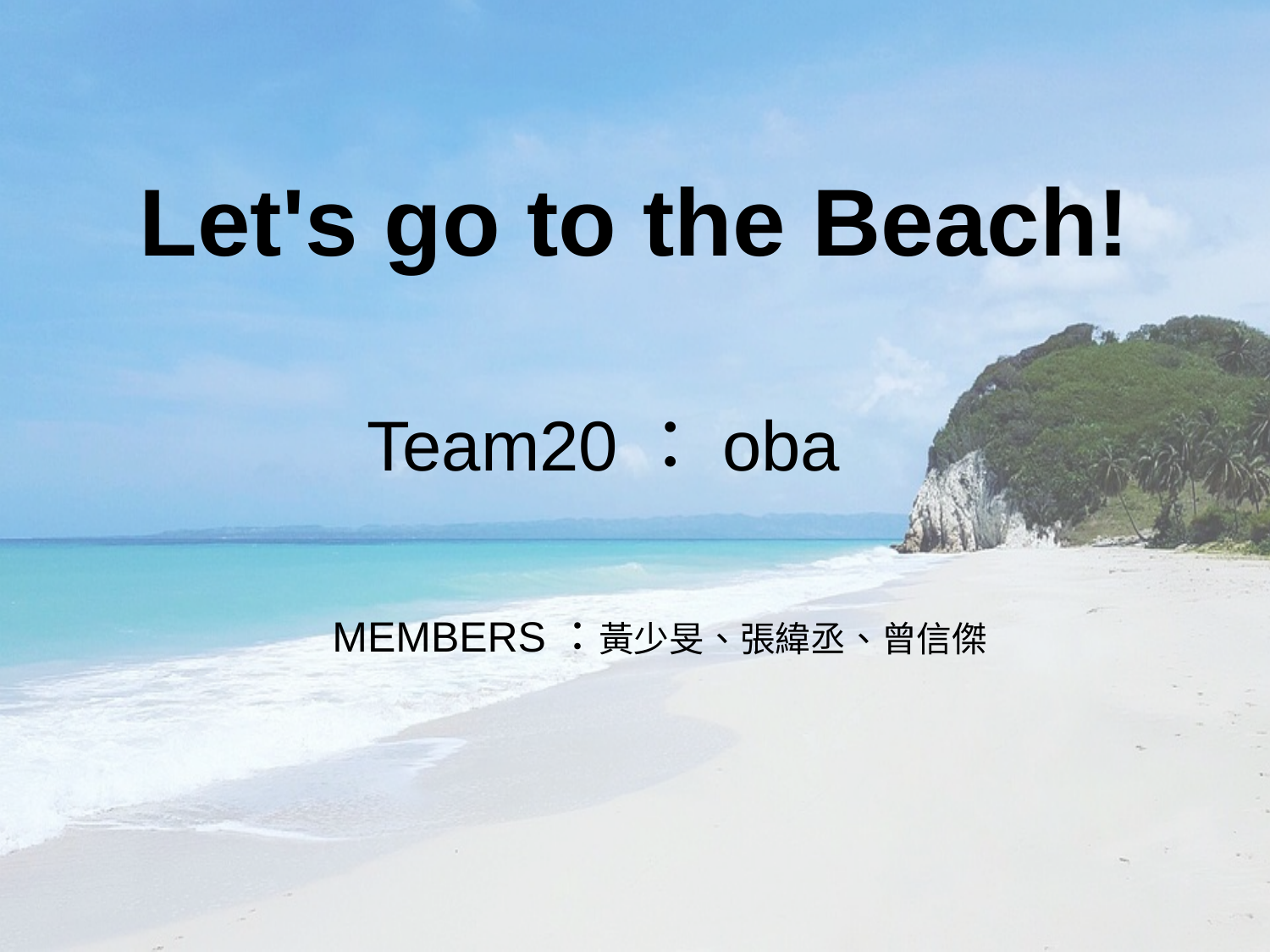

Let's go to the Beach!
Team20：oba
MEMBERS：黃少旻、張緯丞、曾信傑